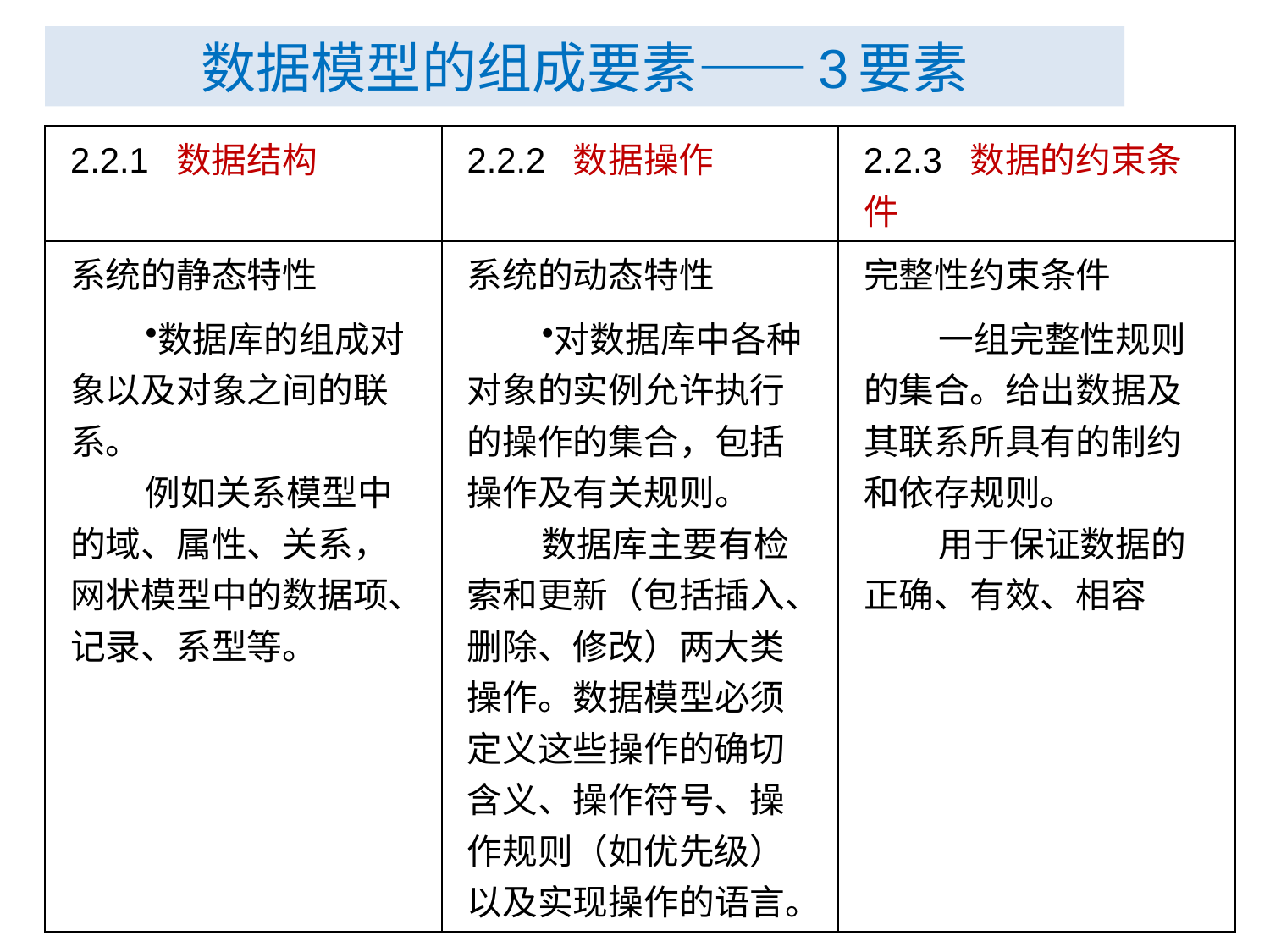

# 数据模型的组成要素——3要素
| 2.2.1 数据结构 | 2.2.2 数据操作 | 2.2.3 数据的约束条件 |
| --- | --- | --- |
| 系统的静态特性 | 系统的动态特性 | 完整性约束条件 |
| 数据库的组成对象以及对象之间的联系。 例如关系模型中的域、属性、关系，网状模型中的数据项、记录、系型等。 | 对数据库中各种对象的实例允许执行的操作的集合，包括操作及有关规则。 数据库主要有检索和更新（包括插入、删除、修改）两大类操作。数据模型必须定义这些操作的确切含义、操作符号、操作规则（如优先级）以及实现操作的语言。 | 一组完整性规则的集合。给出数据及其联系所具有的制约和依存规则。 用于保证数据的正确、有效、相容 |